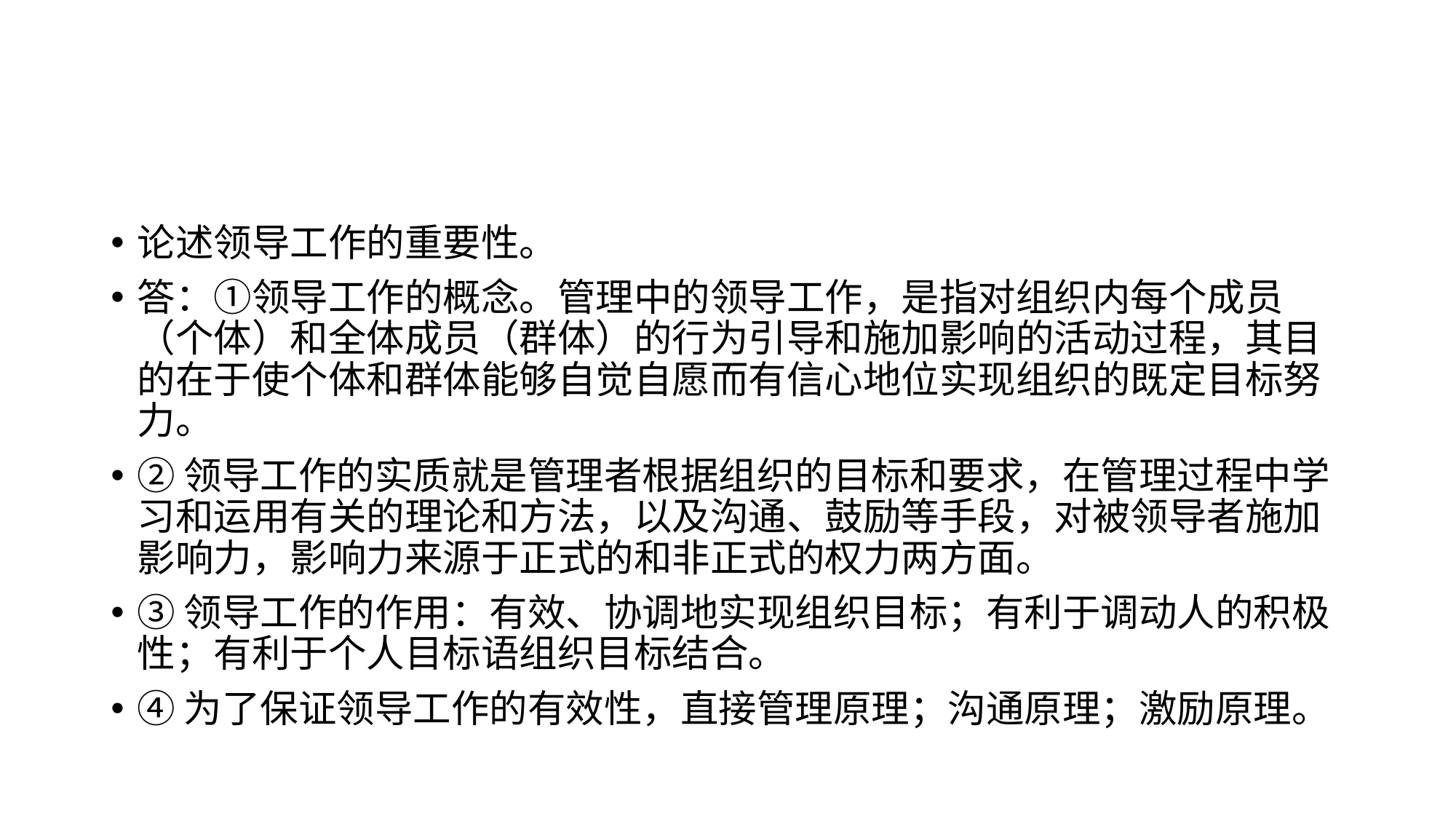

#
论述领导工作的重要性。
答：①领导工作的概念。管理中的领导工作，是指对组织内每个成员（个体）和全体成员（群体）的行为引导和施加影响的活动过程，其目的在于使个体和群体能够自觉自愿而有信心地位实现组织的既定目标努力。
②领导工作的实质就是管理者根据组织的目标和要求，在管理过程中学习和运用有关的理论和方法，以及沟通、鼓励等手段，对被领导者施加影响力，影响力来源于正式的和非正式的权力两方面。
③领导工作的作用：有效、协调地实现组织目标；有利于调动人的积极性；有利于个人目标语组织目标结合。
④为了保证领导工作的有效性，直接管理原理；沟通原理；激励原理。